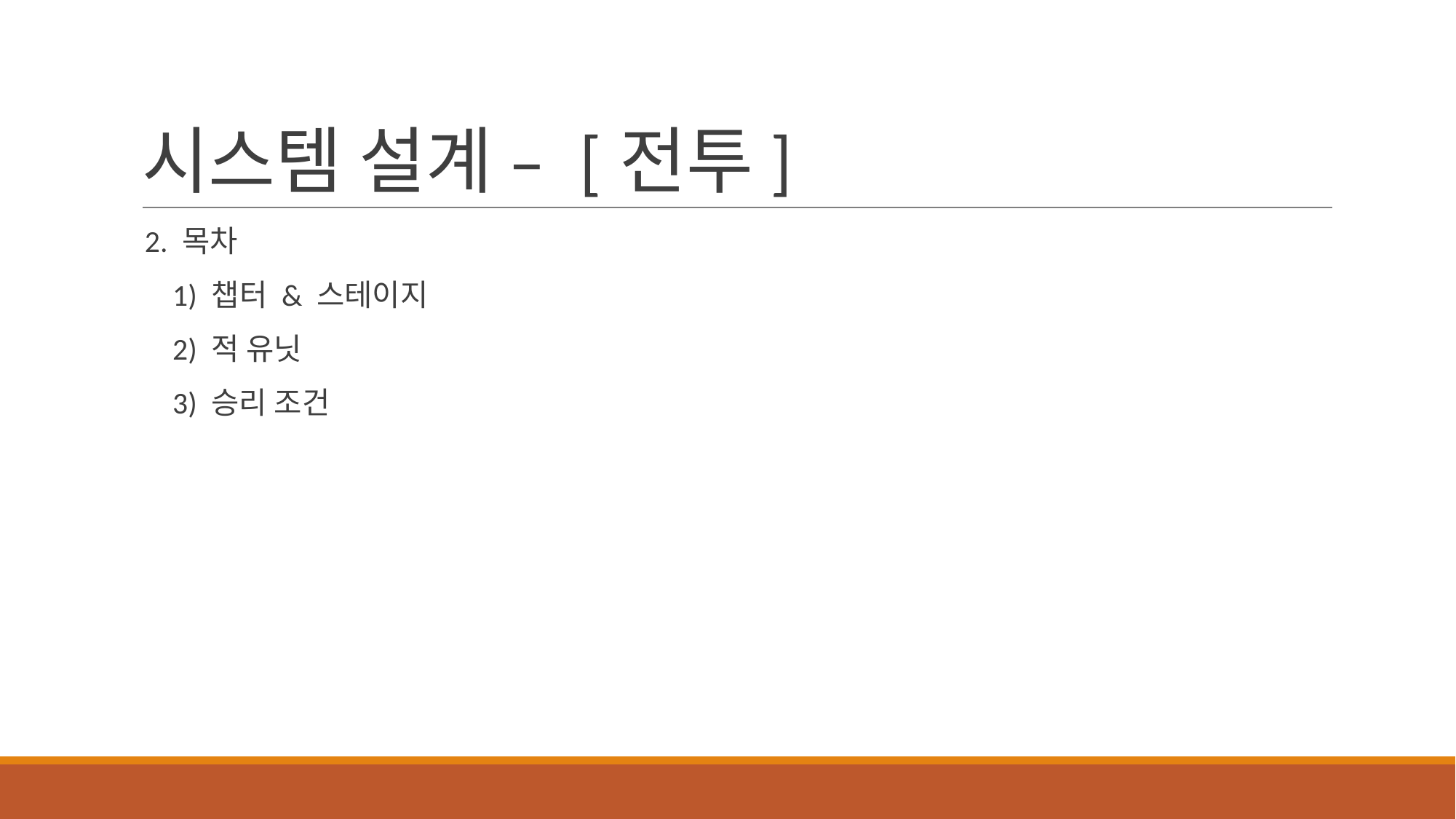

# 시스템 설계 – [전투]
  2. 목차
      1) 챕터 & 스테이지
      2) 적 유닛
      3) 승리 조건